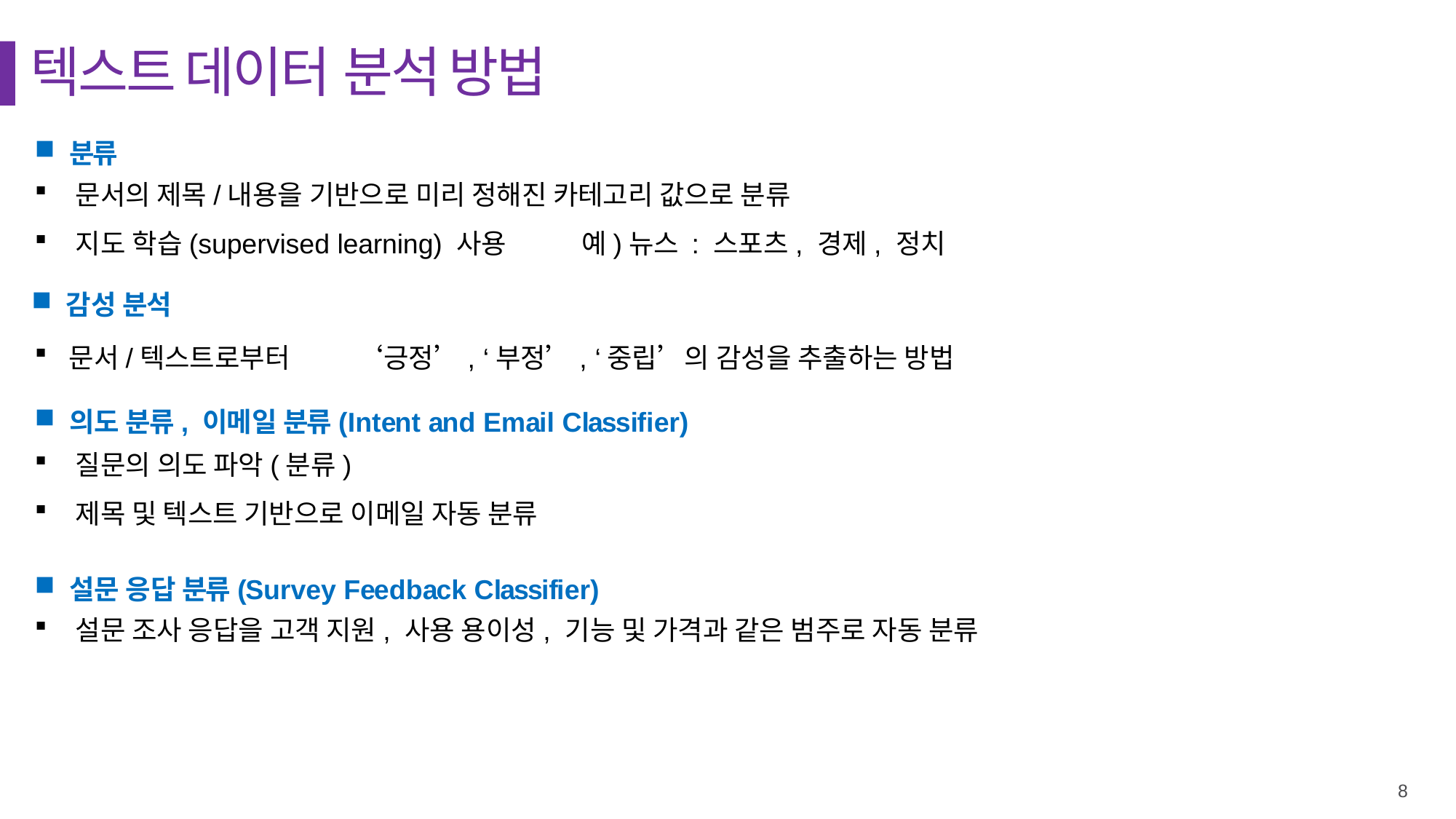

# 텍스트 데이터 분석 방법

분류
문서의 제목/내용을 기반으로 미리 정해진 카테고리 값으로 분류
지도 학습(supervised learning) 사용	예)뉴스 : 스포츠, 경제, 정치

감성 분석
문서/텍스트로부터	‘긍정’, ‘부정’, ‘중립’의 감성을 추출하는 방법

의도 분류, 이메일 분류(Intent and Email Classifier)
질문의 의도 파악(분류)
제목 및 텍스트 기반으로 이메일 자동 분류

설문 응답 분류(Survey Feedback Classifier)
설문 조사 응답을 고객 지원, 사용 용이성, 기능 및 가격과 같은 범주로 자동 분류
8